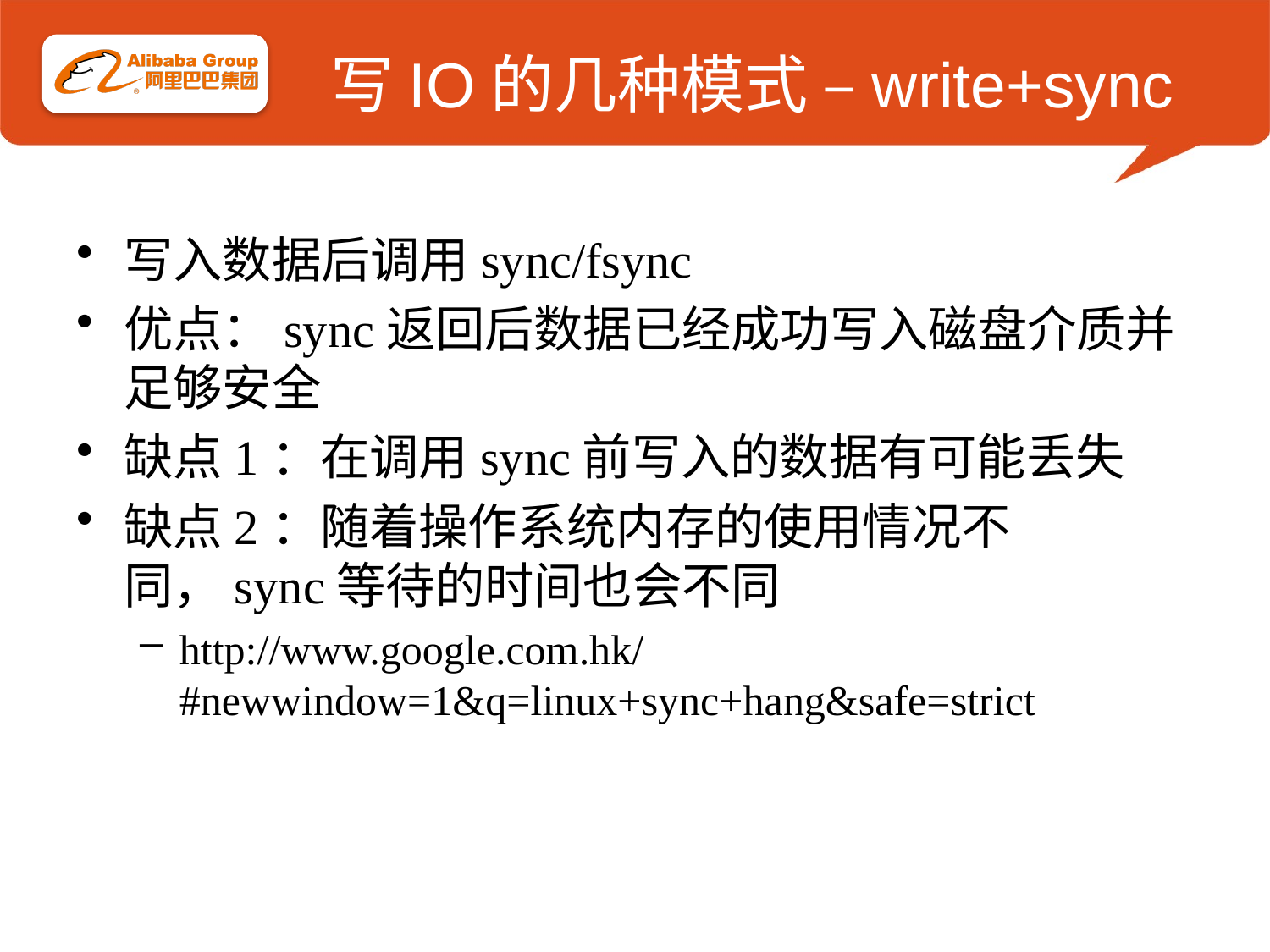

# 写IO的几种模式 –write+sync
写入数据后调用sync/fsync
优点：sync返回后数据已经成功写入磁盘介质并足够安全
缺点1：在调用sync前写入的数据有可能丢失
缺点2：随着操作系统内存的使用情况不同，sync等待的时间也会不同
http://www.google.com.hk/#newwindow=1&q=linux+sync+hang&safe=strict